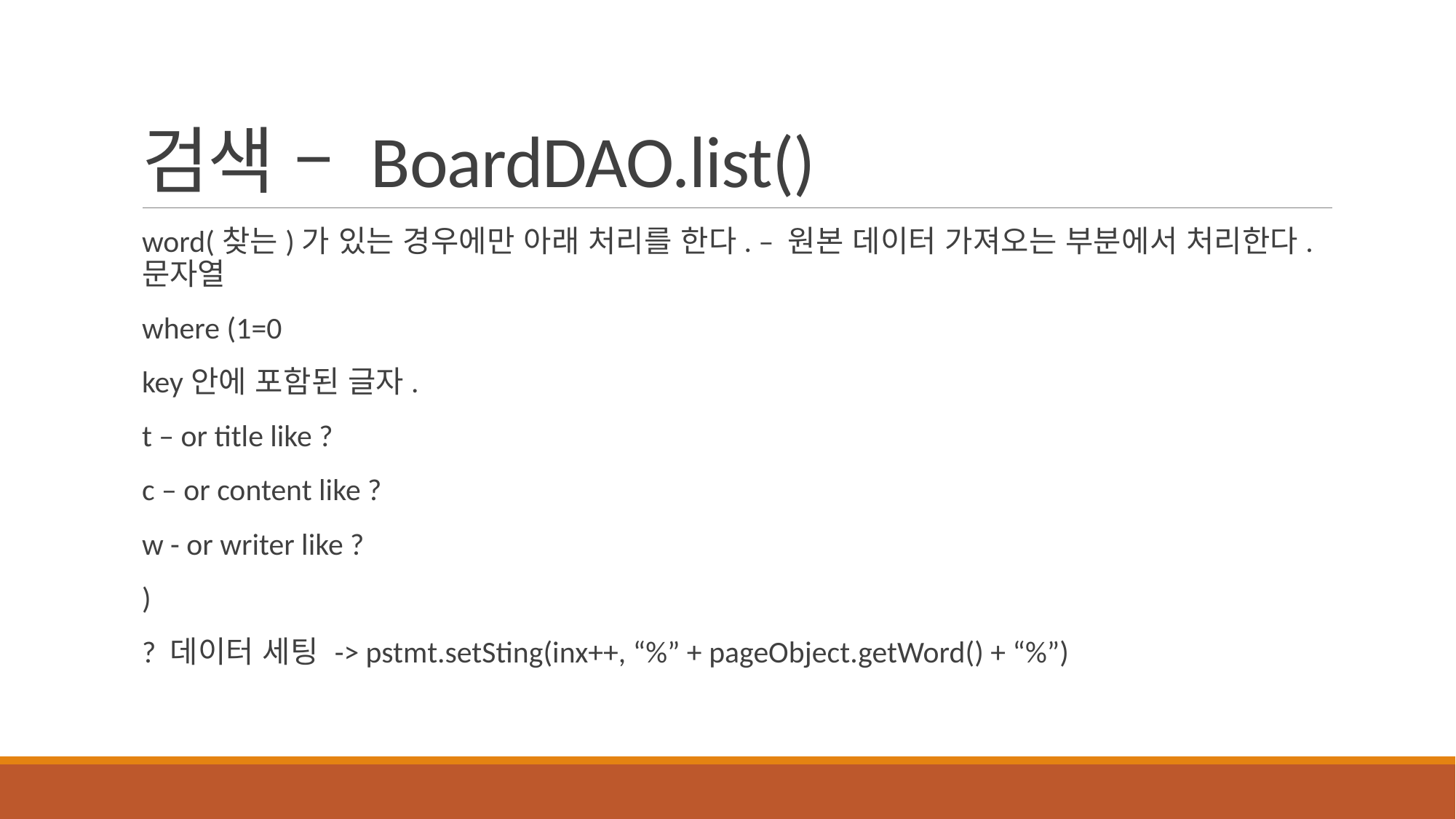

# 검색 – BoardDAO.list()
word(찾는)가 있는 경우에만 아래 처리를 한다. – 원본 데이터 가져오는 부분에서 처리한다. 문자열
where (1=0
key안에 포함된 글자.
t – or title like ?
c – or content like ?
w - or writer like ?
)
? 데이터 세팅 -> pstmt.setSting(inx++, “%” + pageObject.getWord() + “%”)